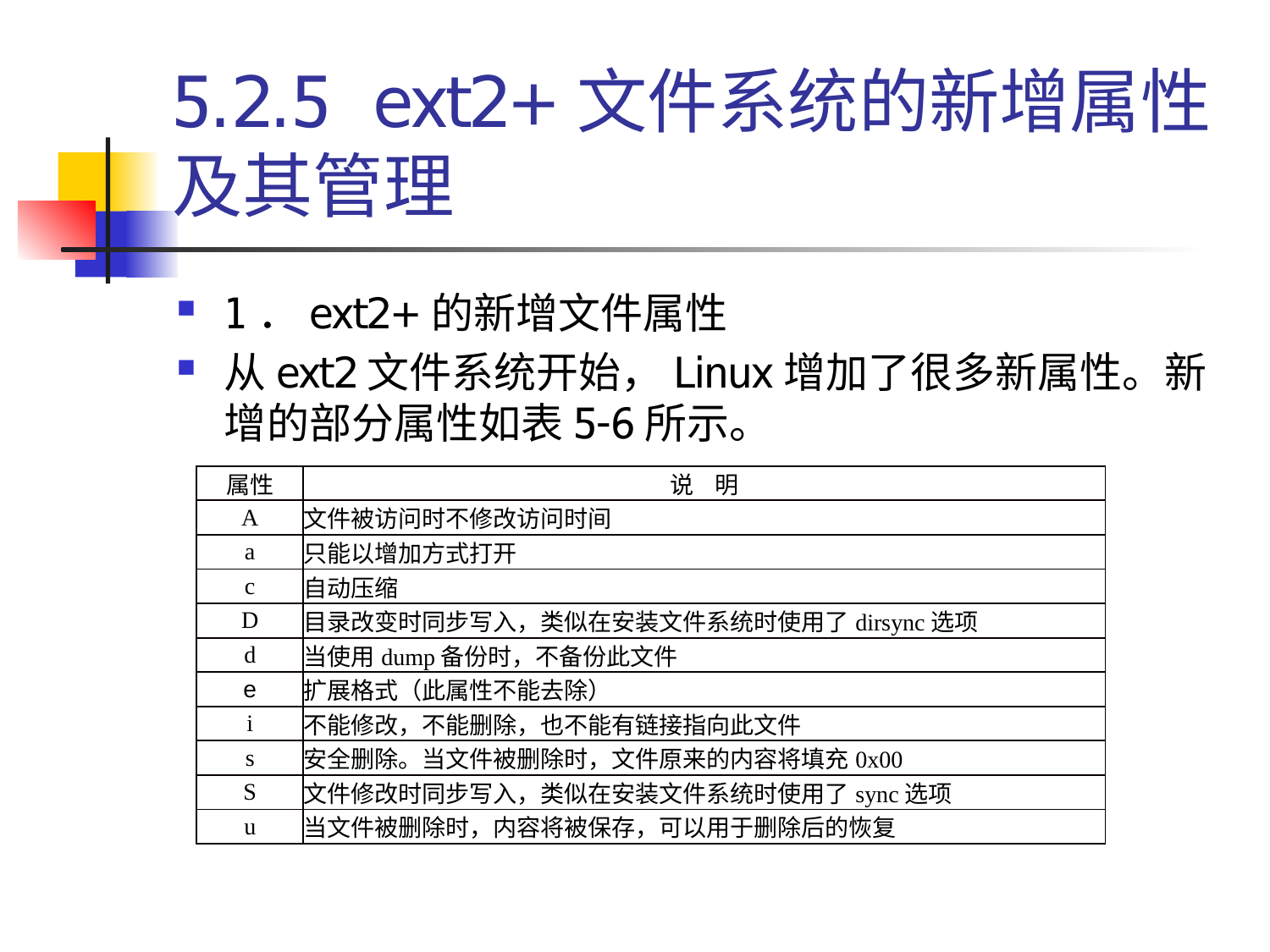

# 5.2.5  ext2+文件系统的新增属性及其管理
1．ext2+的新增文件属性
从ext2文件系统开始，Linux增加了很多新属性。新增的部分属性如表5-6所示。
| 属性 | 说 明 |
| --- | --- |
| A | 文件被访问时不修改访问时间 |
| a | 只能以增加方式打开 |
| c | 自动压缩 |
| D | 目录改变时同步写入，类似在安装文件系统时使用了dirsync选项 |
| d | 当使用dump备份时，不备份此文件 |
| e | 扩展格式（此属性不能去除） |
| i | 不能修改，不能删除，也不能有链接指向此文件 |
| s | 安全删除。当文件被删除时，文件原来的内容将填充0x00 |
| S | 文件修改时同步写入，类似在安装文件系统时使用了sync选项 |
| u | 当文件被删除时，内容将被保存，可以用于删除后的恢复 |